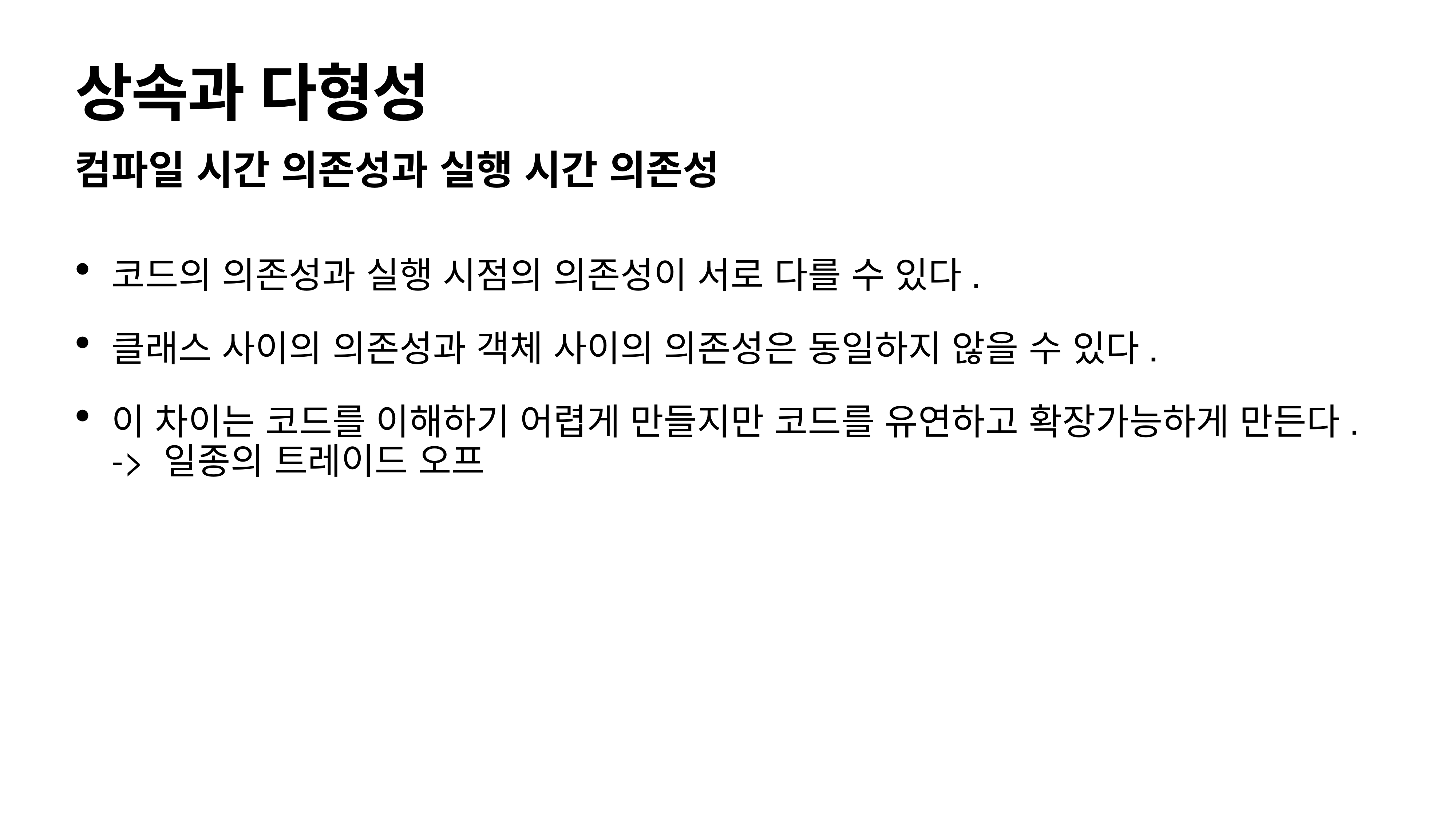

# 상속과 다형성
컴파일 시간 의존성과 실행 시간 의존성
코드의 의존성과 실행 시점의 의존성이 서로 다를 수 있다.
클래스 사이의 의존성과 객체 사이의 의존성은 동일하지 않을 수 있다.
이 차이는 코드를 이해하기 어렵게 만들지만 코드를 유연하고 확장가능하게 만든다. -> 일종의 트레이드 오프